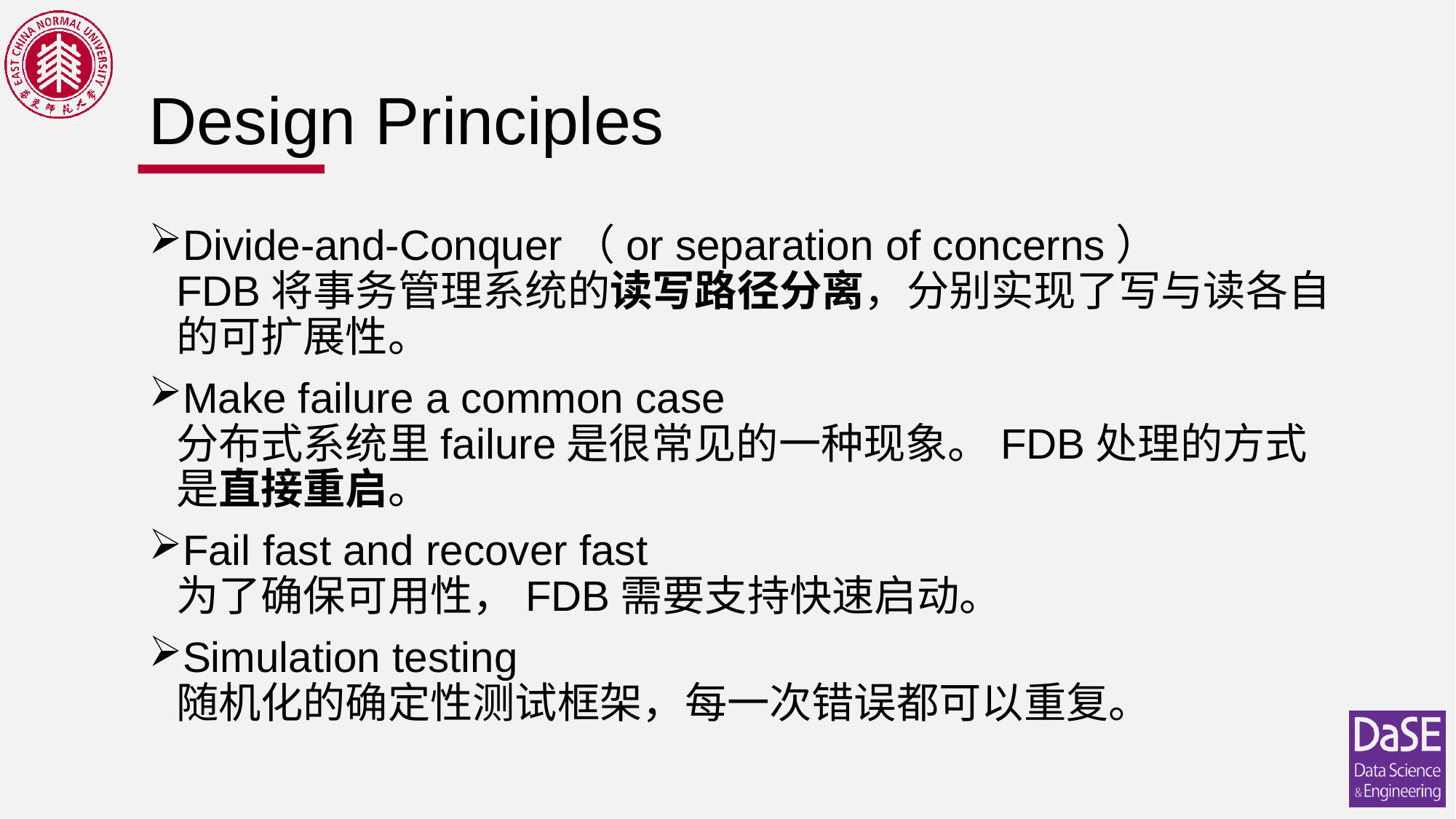

# Design Principles
Divide-and-Conquer（or separation of concerns）
FDB将事务管理系统的读写路径分离，分别实现了写与读各自的可扩展性。
Make failure a common case
分布式系统里failure是很常见的一种现象。FDB处理的方式是直接重启。
Fail fast and recover fast
为了确保可用性，FDB需要支持快速启动。
Simulation testing
随机化的确定性测试框架，每一次错误都可以重复。